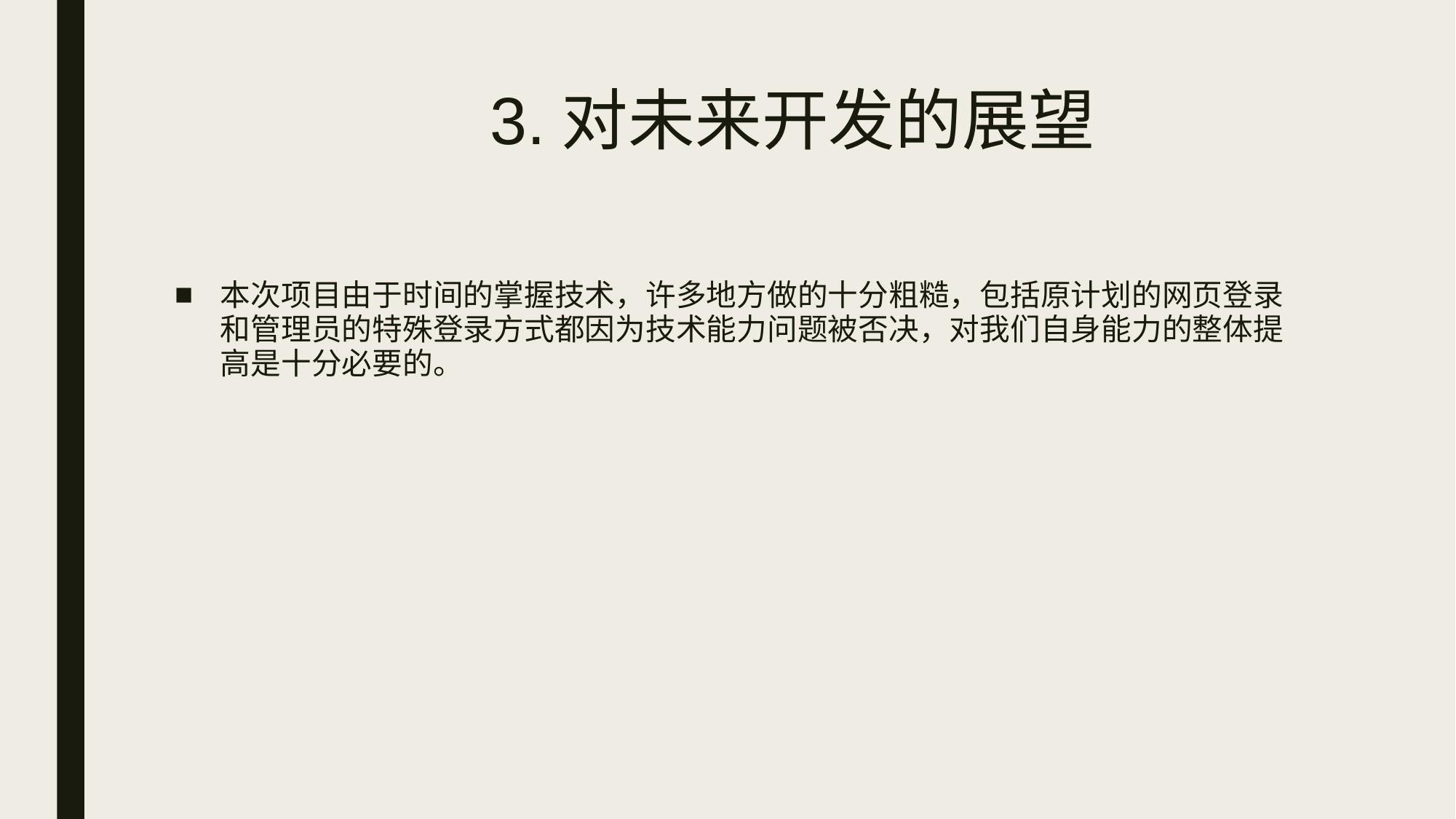

# 3.对未来开发的展望
本次项目由于时间的掌握技术，许多地方做的十分粗糙，包括原计划的网页登录和管理员的特殊登录方式都因为技术能力问题被否决，对我们自身能力的整体提高是十分必要的。